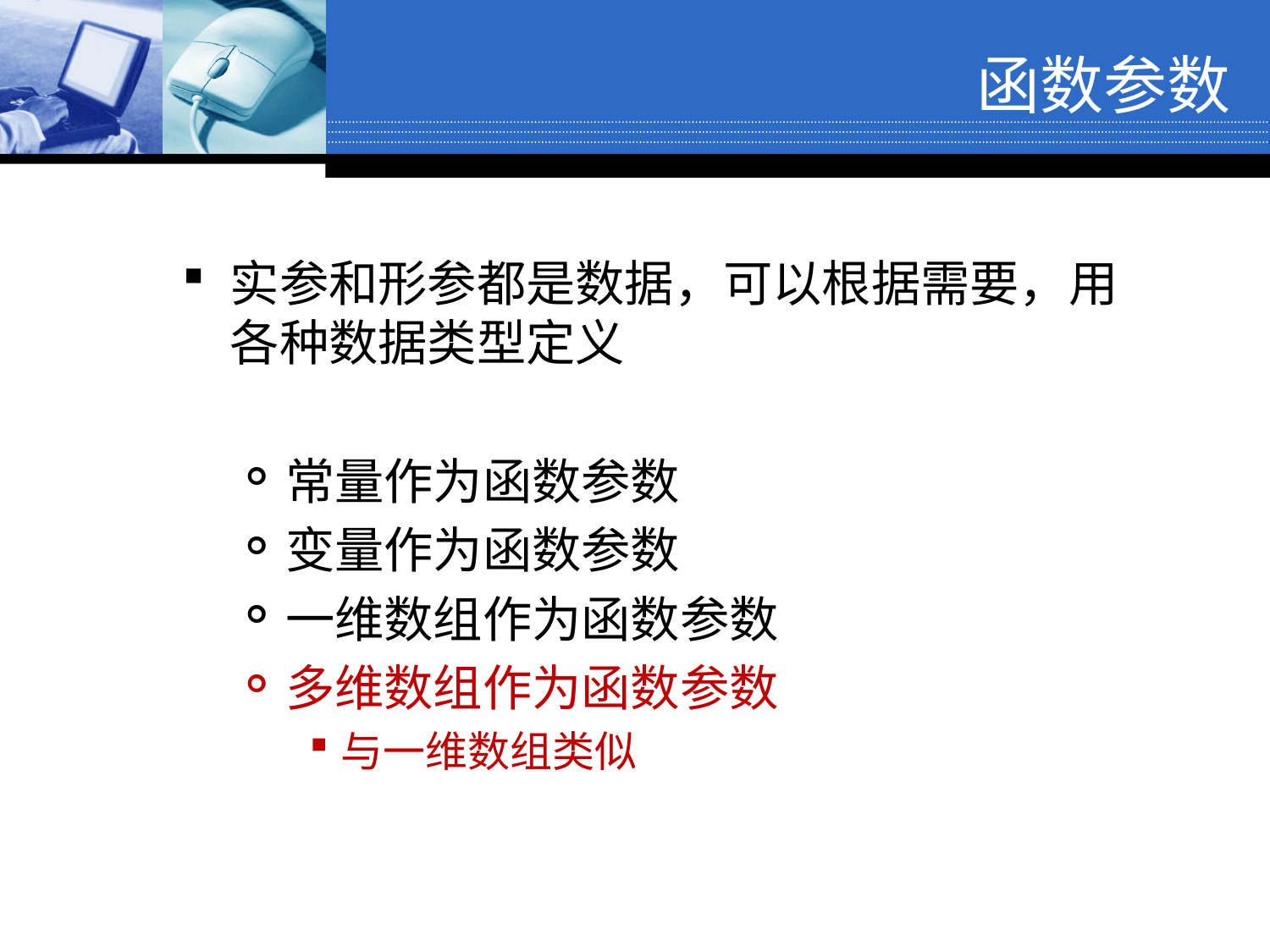

函数参数

实参和形参都是数据，可以根据需要，用各种数据类型定义

常量作为函数参数
变量作为函数参数
一维数组作为函数参数
多维数组作为函数参数
与一维数组类似